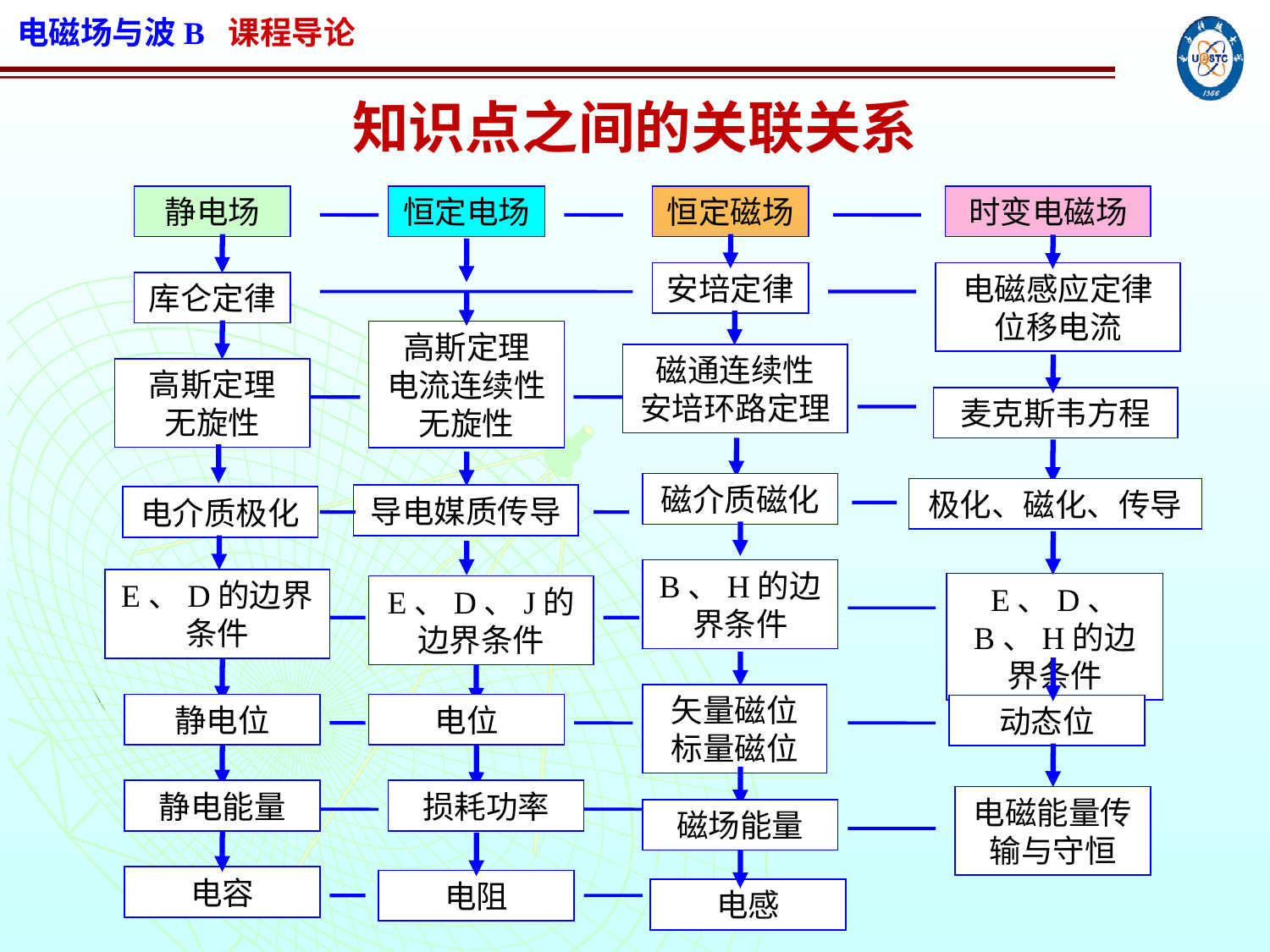

知识点之间的关联关系
静电场
恒定电场
恒定磁场
时变电磁场

安培定律
电磁感应定律
位移电流
库仑定律

高斯定理
电流连续性
无旋性
磁通连续性
安培环路定理
高斯定理
无旋性
麦克斯韦方程

磁介质磁化
极化、磁化、传导
导电媒质传导
电介质极化

B、H的边界条件
E、D的边界条件
E、D、 B、H的边界条件
E、D、J的边界条件

矢量磁位
标量磁位
静电位
电位
动态位

静电能量
损耗功率
电磁能量传输与守恒
磁场能量

电容
电阻
电感